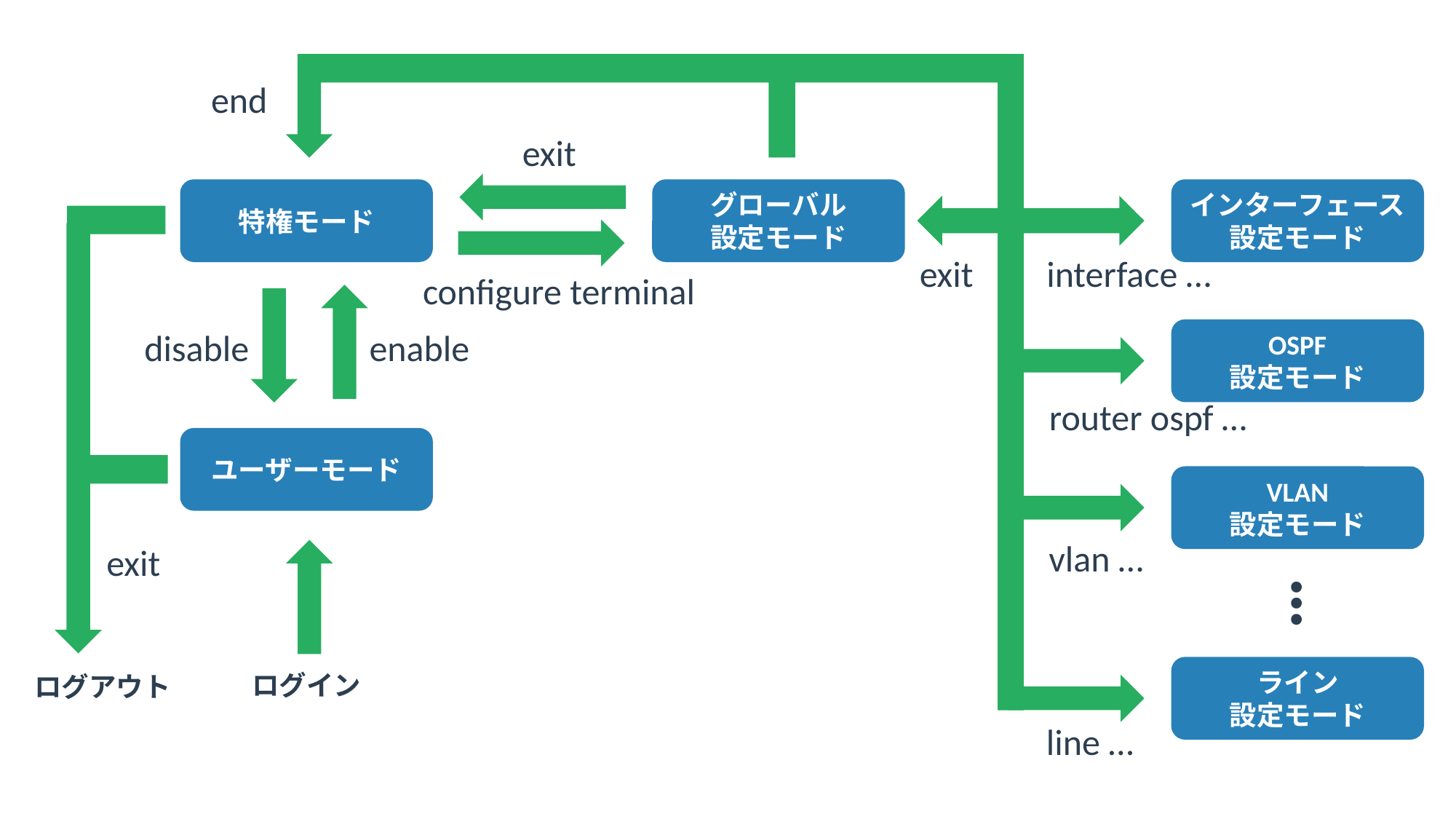

end

exit

グローバル
設定モード
インターフェース
設定モード
特権モード

interface …
exit
configure terminal

OSPF
設定モード
disable
enable

router ospf …

ユーザーモード

VLAN
設定モード

vlan …
exit
…

ライン
設定モード
ログイン
ログアウト

line …